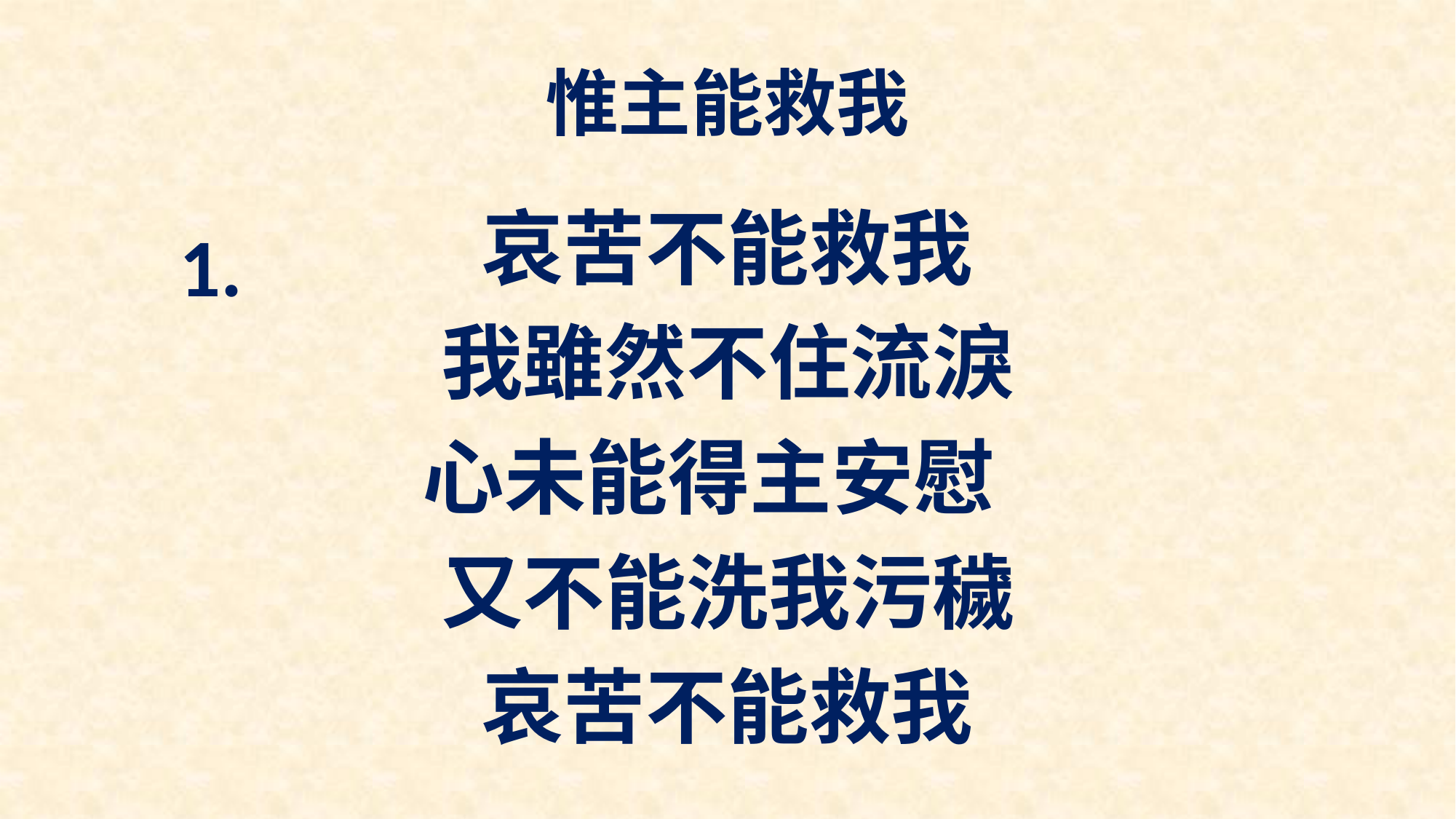

# 惟主能救我
哀苦不能救我
我雖然不住流淚
心未能得主安慰
又不能洗我污穢
哀苦不能救我
1.